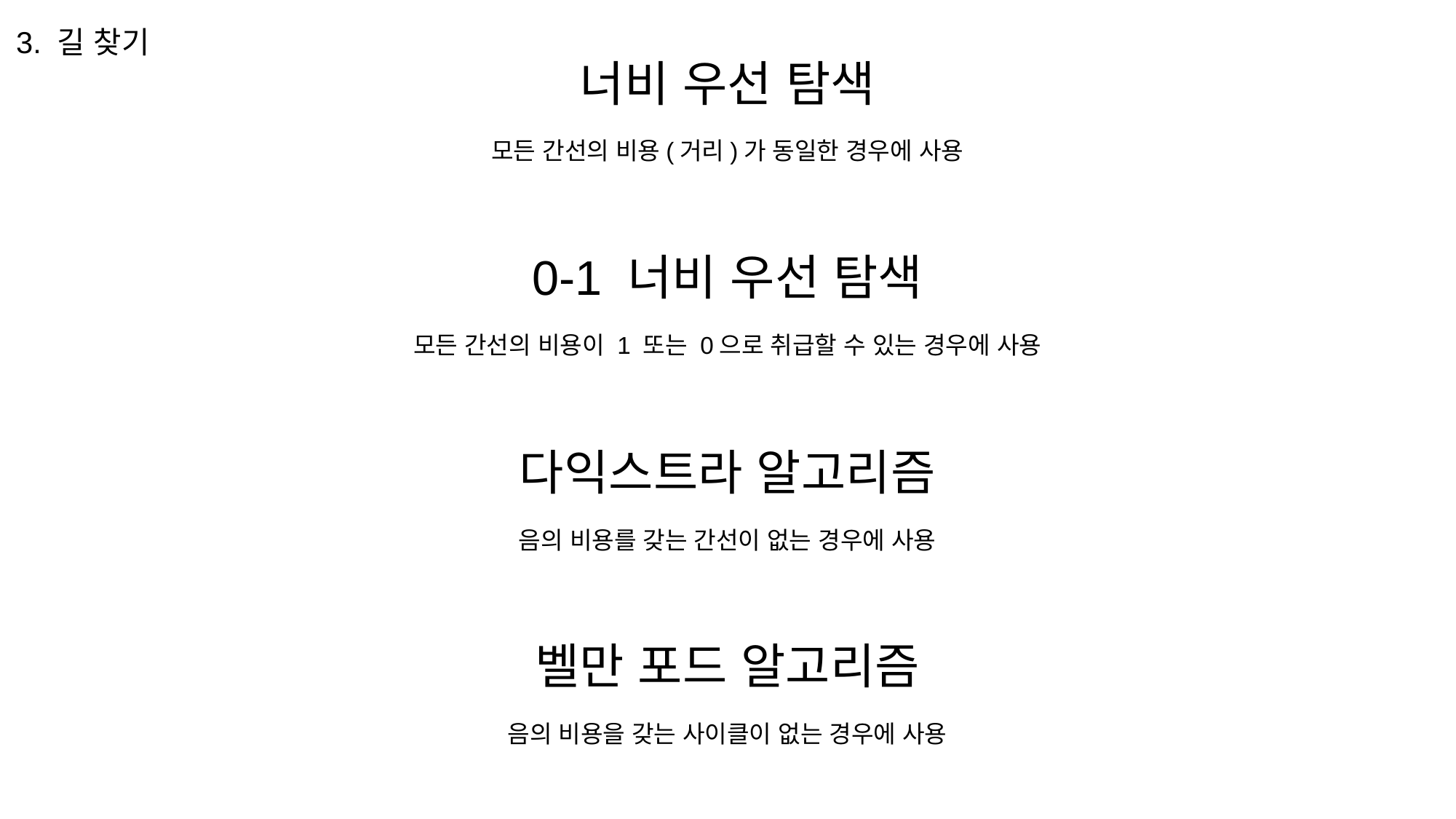

3. 길 찾기
너비 우선 탐색
모든 간선의 비용(거리)가 동일한 경우에 사용
0-1 너비 우선 탐색
모든 간선의 비용이 1 또는 0으로 취급할 수 있는 경우에 사용
다익스트라 알고리즘
음의 비용를 갖는 간선이 없는 경우에 사용
벨만 포드 알고리즘
음의 비용을 갖는 사이클이 없는 경우에 사용